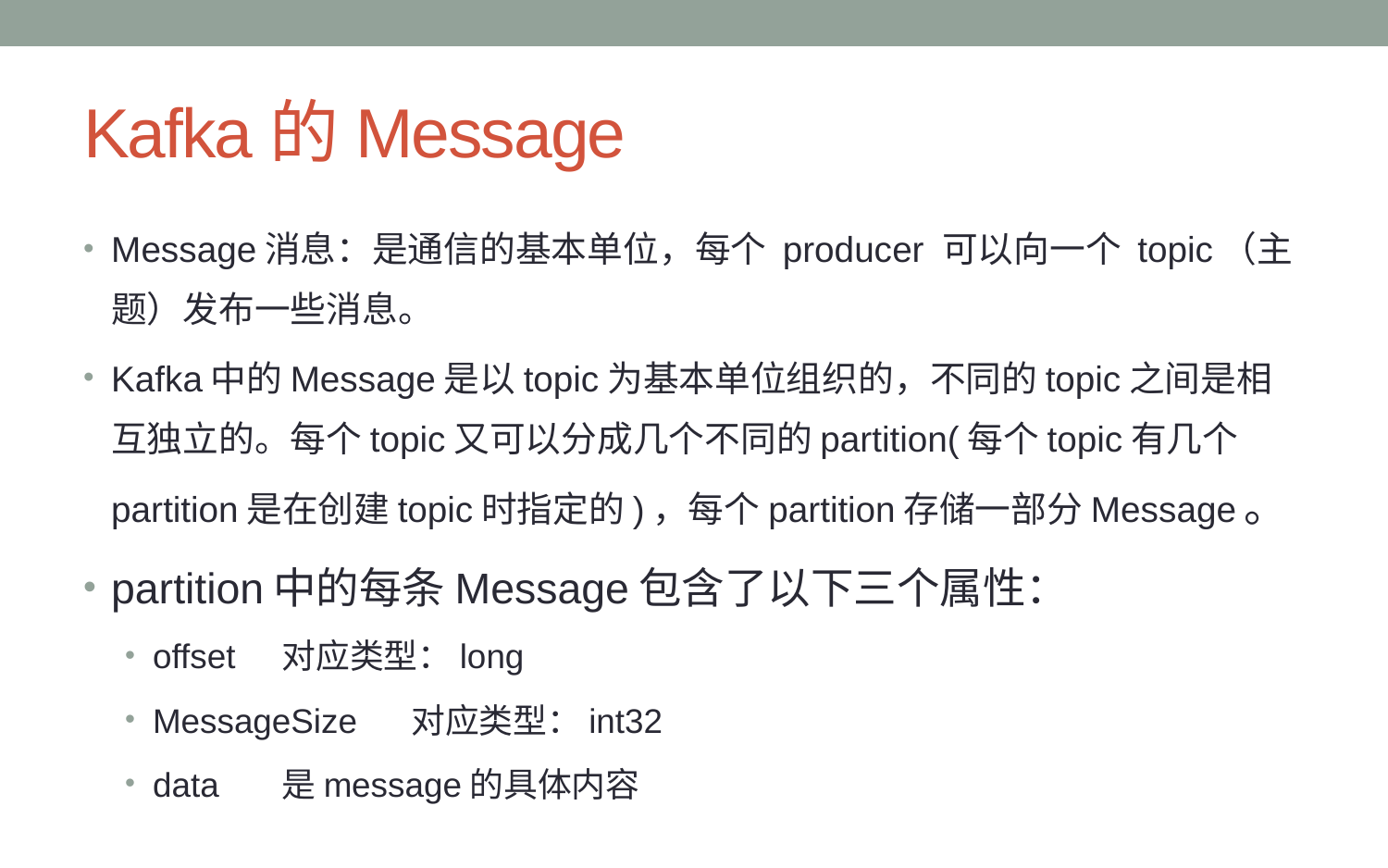

# Kafka的Message
Message消息：是通信的基本单位，每个 producer 可以向一个 topic（主题）发布一些消息。
Kafka中的Message是以topic为基本单位组织的，不同的topic之间是相互独立的。每个topic又可以分成几个不同的partition(每个topic有几个partition是在创建topic时指定的)，每个partition存储一部分Message。
partition中的每条Message包含了以下三个属性：
offset		对应类型：long
MessageSize	对应类型：int32
data		是message的具体内容